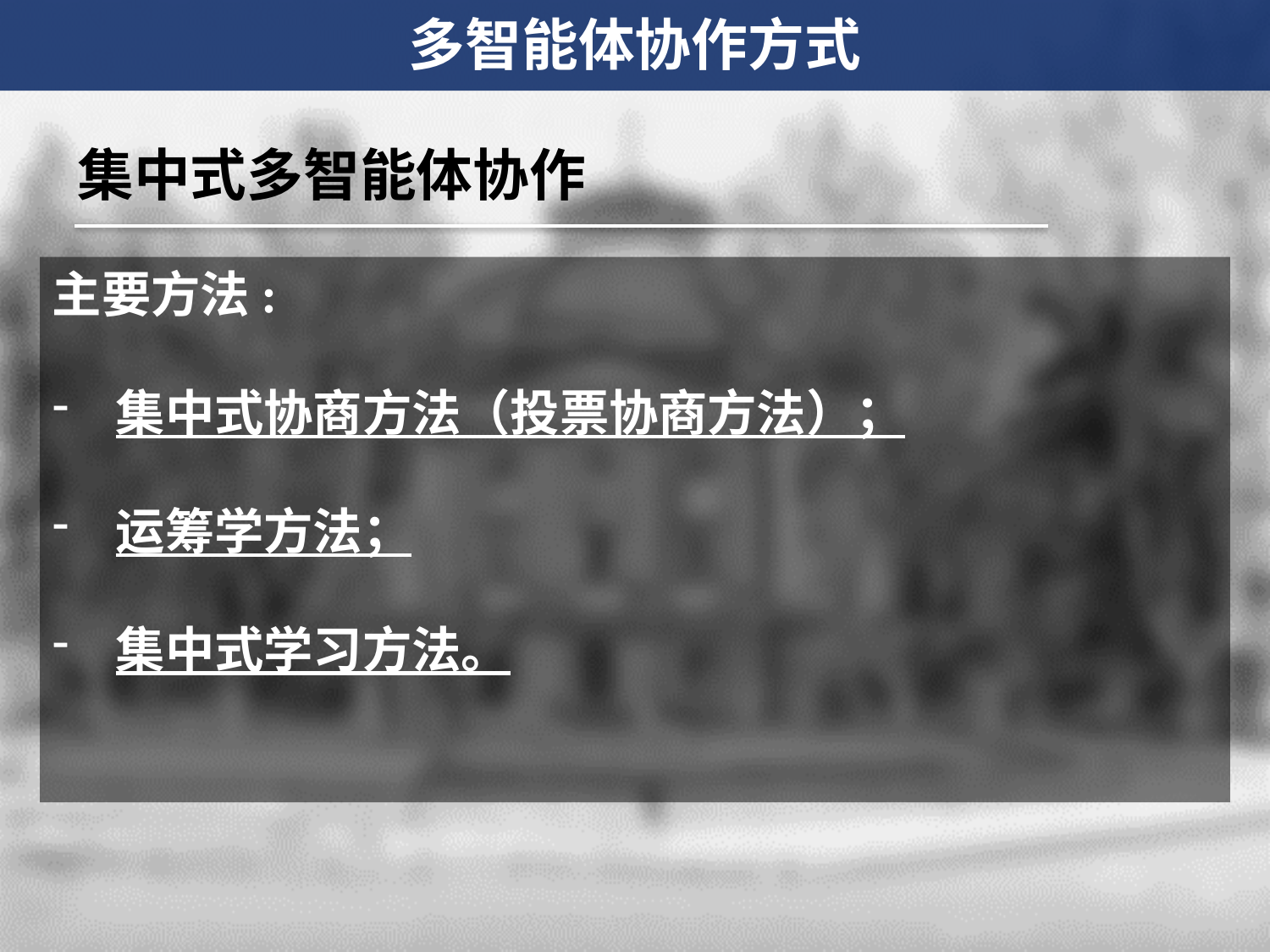

多智能体协作方式
集中式多智能体协作
主要方法:

集中式协商方法（投票协商方法）；

运筹学方法；

集中式学习方法。